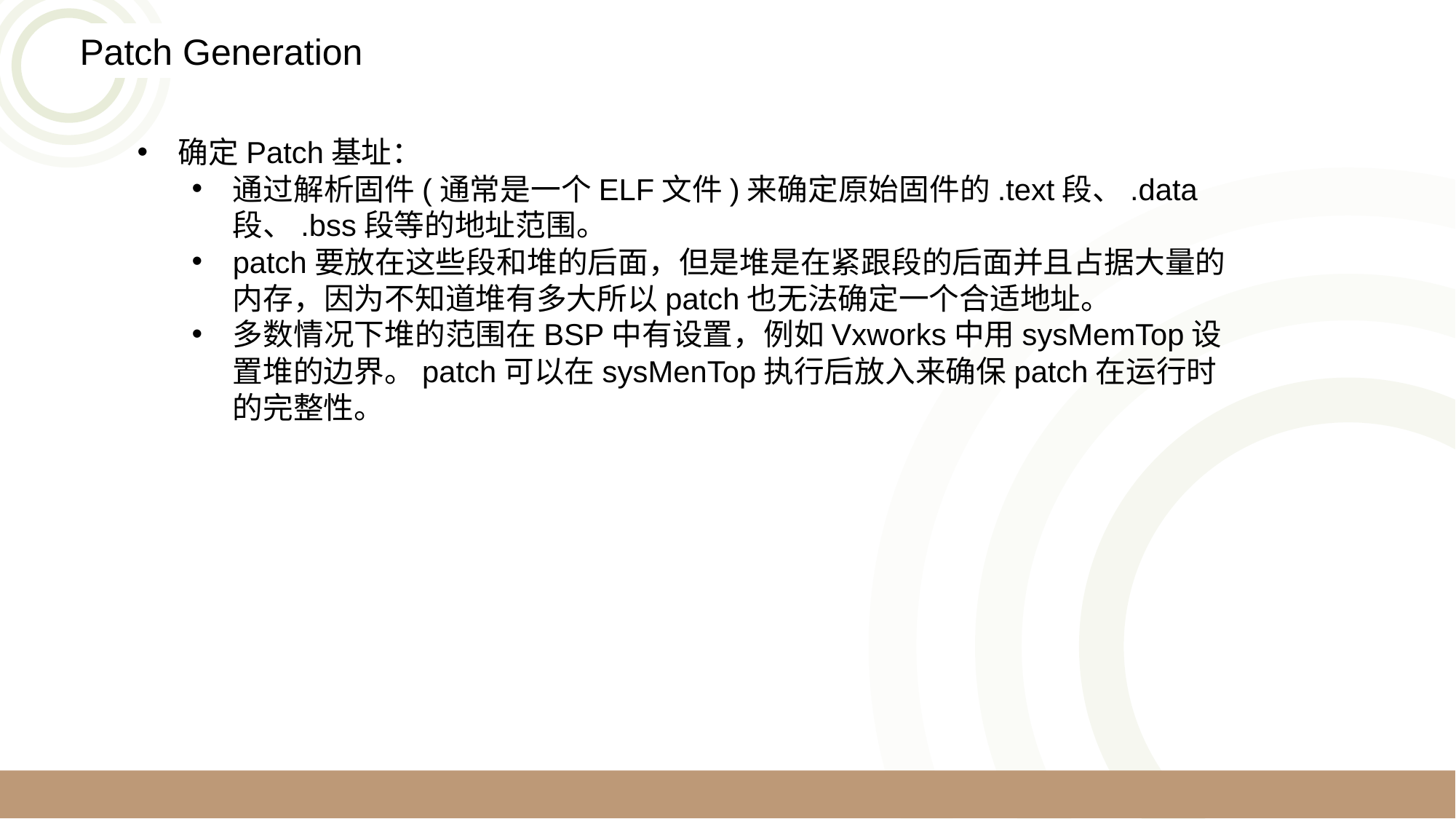

Patch Generation

确定Patch基址：
通过解析固件(通常是一个ELF文件)来确定原始固件的.text段、.data段、.bss段等的地址范围。
patch要放在这些段和堆的后面，但是堆是在紧跟段的后面并且占据大量的内存，因为不知道堆有多大所以patch也无法确定一个合适地址。
多数情况下堆的范围在BSP中有设置，例如Vxworks中用sysMemTop设置堆的边界。patch可以在sysMenTop执行后放入来确保patch在运行时的完整性。